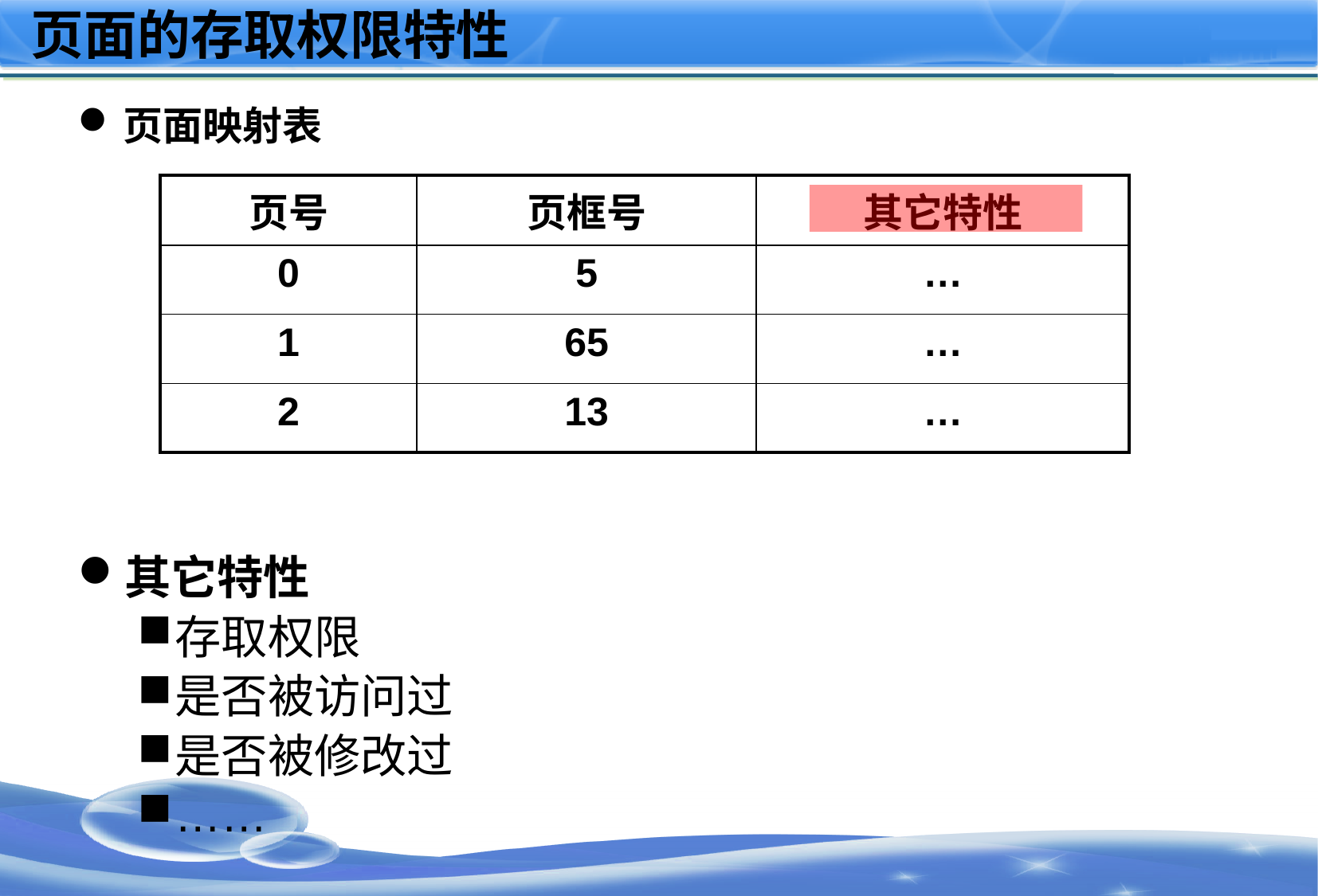

# 页面的存取权限特性
页面映射表

其它特性
存取权限
是否被访问过
是否被修改过
……
| 页号 | 页框号 | 其它特性 |
| --- | --- | --- |
| 0 | 5 | … |
| 1 | 65 | … |
| 2 | 13 | … |